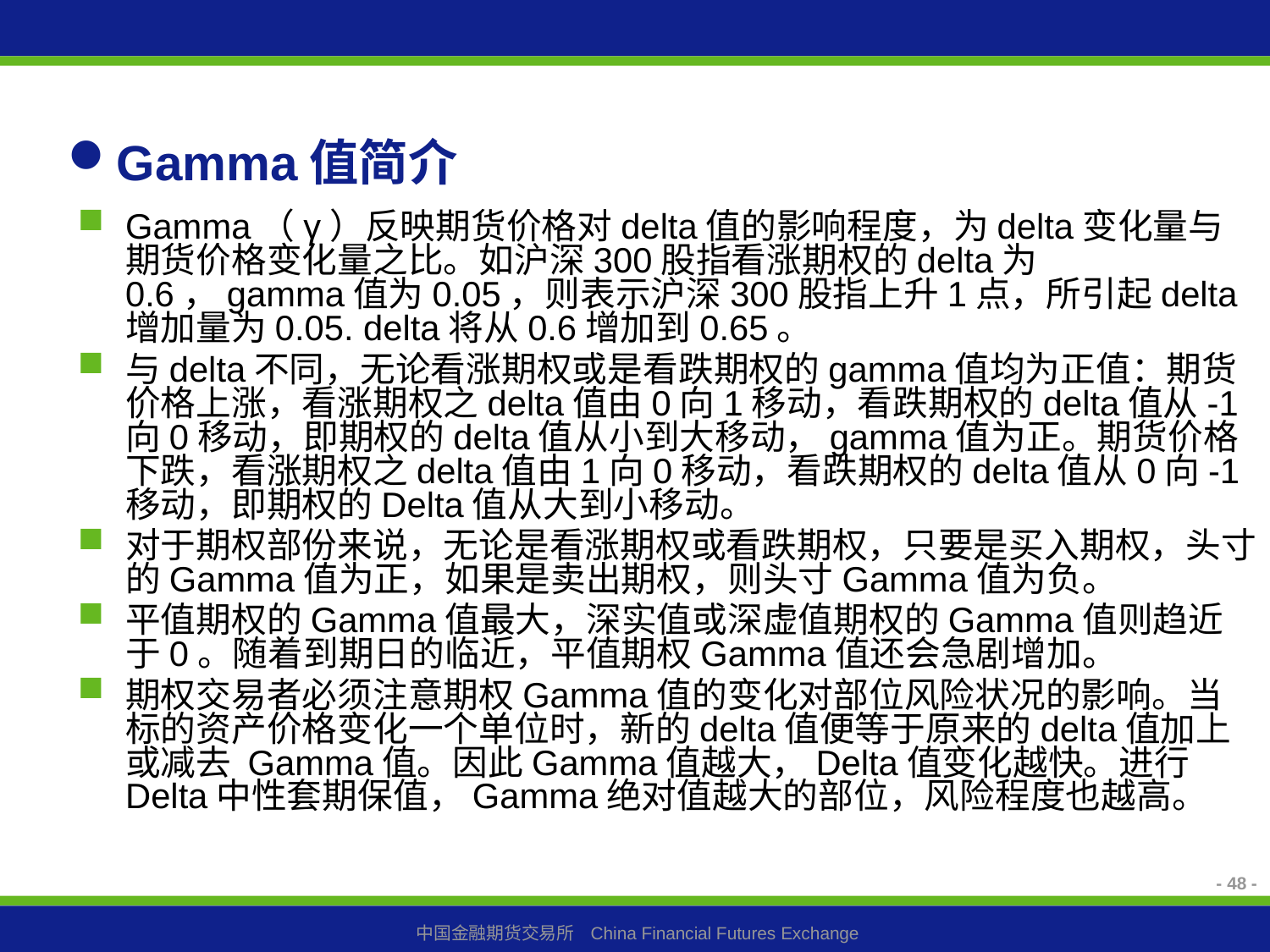

# Gamma值简介
Gamma（γ）反映期货价格对delta值的影响程度，为delta变化量与期货价格变化量之比。如沪深300股指看涨期权的delta为0.6，gamma值为0.05，则表示沪深300股指上升1点，所引起delta增加量为0.05. delta将从0.6增加到0.65。
与delta不同，无论看涨期权或是看跌期权的gamma值均为正值：期货价格上涨，看涨期权之delta值由0向1移动，看跌期权的delta值从-1向0移动，即期权的delta值从小到大移动，gamma值为正。期货价格下跌，看涨期权之delta值由1向0移动，看跌期权的delta值从0向-1移动，即期权的Delta值从大到小移动。
对于期权部份来说，无论是看涨期权或看跌期权，只要是买入期权，头寸的Gamma值为正，如果是卖出期权，则头寸Gamma值为负。
平值期权的Gamma值最大，深实值或深虚值期权的Gamma值则趋近于0。随着到期日的临近，平值期权Gamma值还会急剧增加。
期权交易者必须注意期权Gamma值的变化对部位风险状况的影响。当标的资产价格变化一个单位时，新的delta值便等于原来的delta值加上或减去 Gamma值。因此Gamma值越大，Delta值变化越快。进行Delta中性套期保值，Gamma绝对值越大的部位，风险程度也越高。
- 48 -